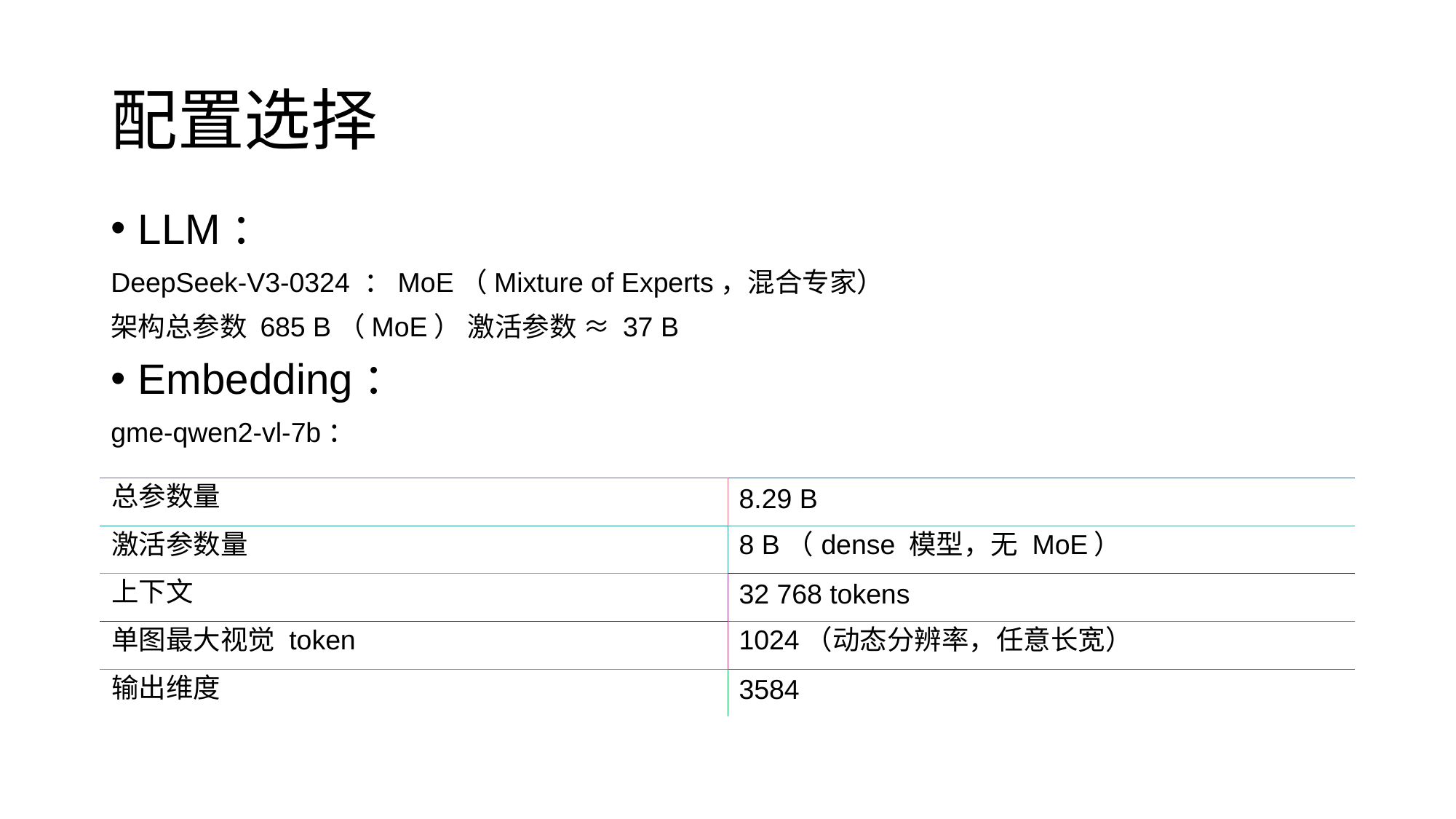

# 配置选择
LLM：
DeepSeek-V3-0324 ：MoE（Mixture of Experts，混合专家）
架构总参数 685 B（MoE） 激活参数 ≈ 37 B
Embedding：
gme-qwen2-vl-7b：

| 总参数量 | 8.29 B |
| --- | --- |
| 激活参数量 | 8 B（dense 模型，无 MoE） |
| 上下文 | 32 768 tokens |
| 单图最大视觉 token | 1024（动态分辨率，任意长宽） |
| 输出维度 | 3584 |